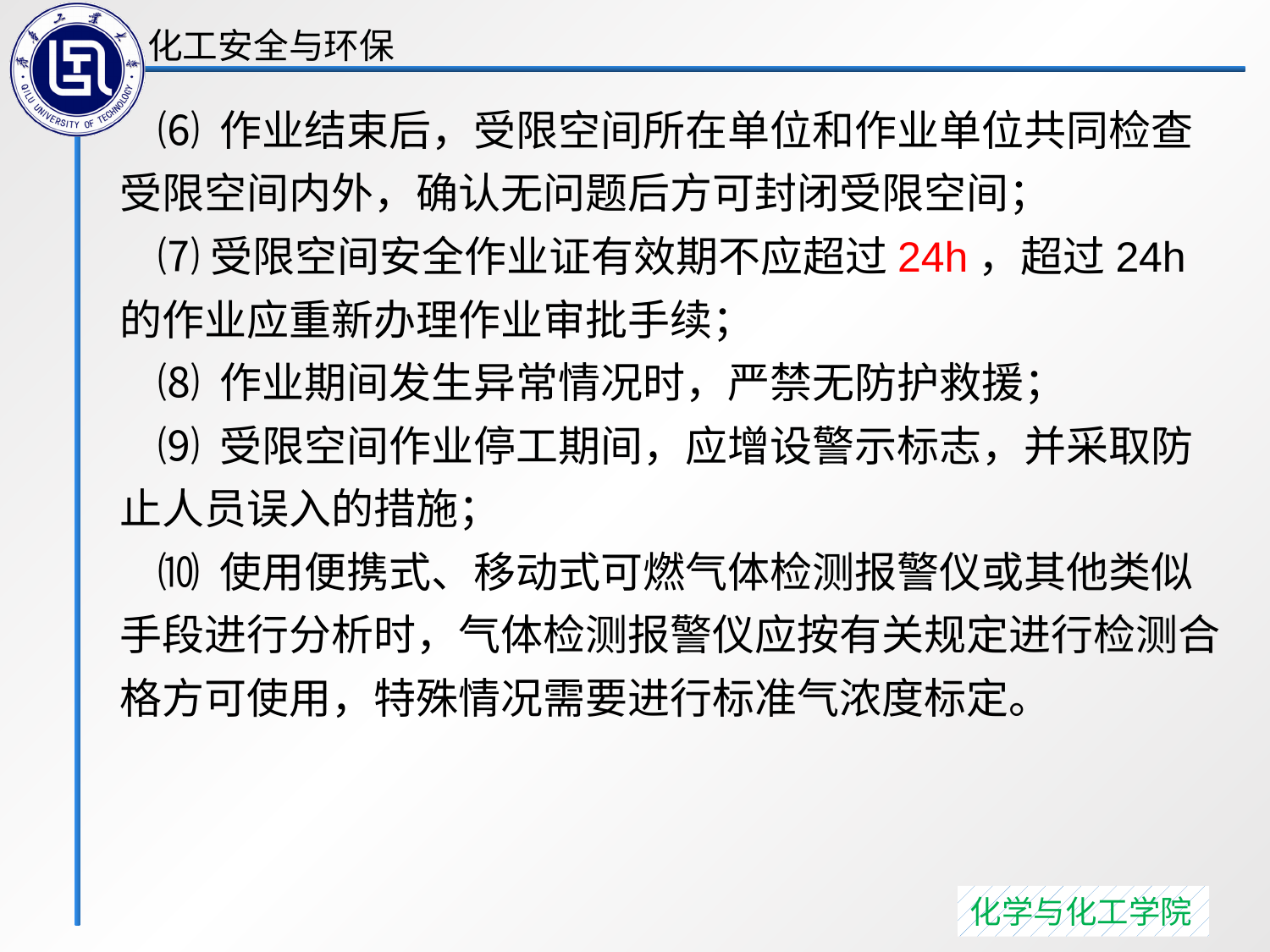

⑹ 作业结束后，受限空间所在单位和作业单位共同检查受限空间内外，确认无问题后方可封闭受限空间；
    ⑺受限空间安全作业证有效期不应超过24h，超过24h的作业应重新办理作业审批手续；
    ⑻ 作业期间发生异常情况时，严禁无防护救援；
    ⑼ 受限空间作业停工期间，应增设警示标志，并采取防止人员误入的措施；
    ⑽ 使用便携式、移动式可燃气体检测报警仪或其他类似手段进行分析时，气体检测报警仪应按有关规定进行检测合格方可使用，特殊情况需要进行标准气浓度标定。